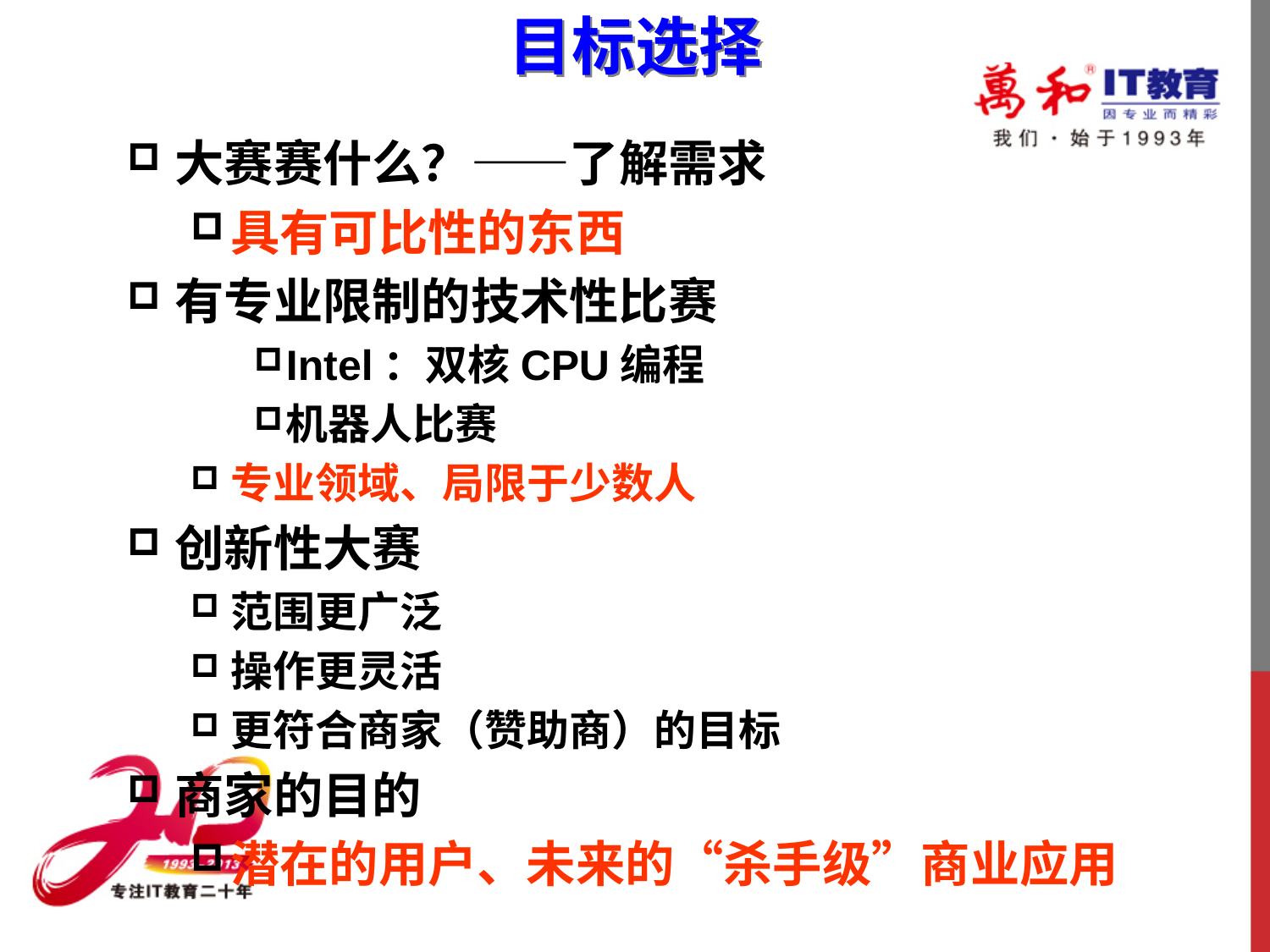

目标选择
大赛赛什么？——了解需求
具有可比性的东西
有专业限制的技术性比赛
Intel：双核CPU编程
机器人比赛
专业领域、局限于少数人
创新性大赛
范围更广泛
操作更灵活
更符合商家（赞助商）的目标
商家的目的
潜在的用户、未来的“杀手级”商业应用